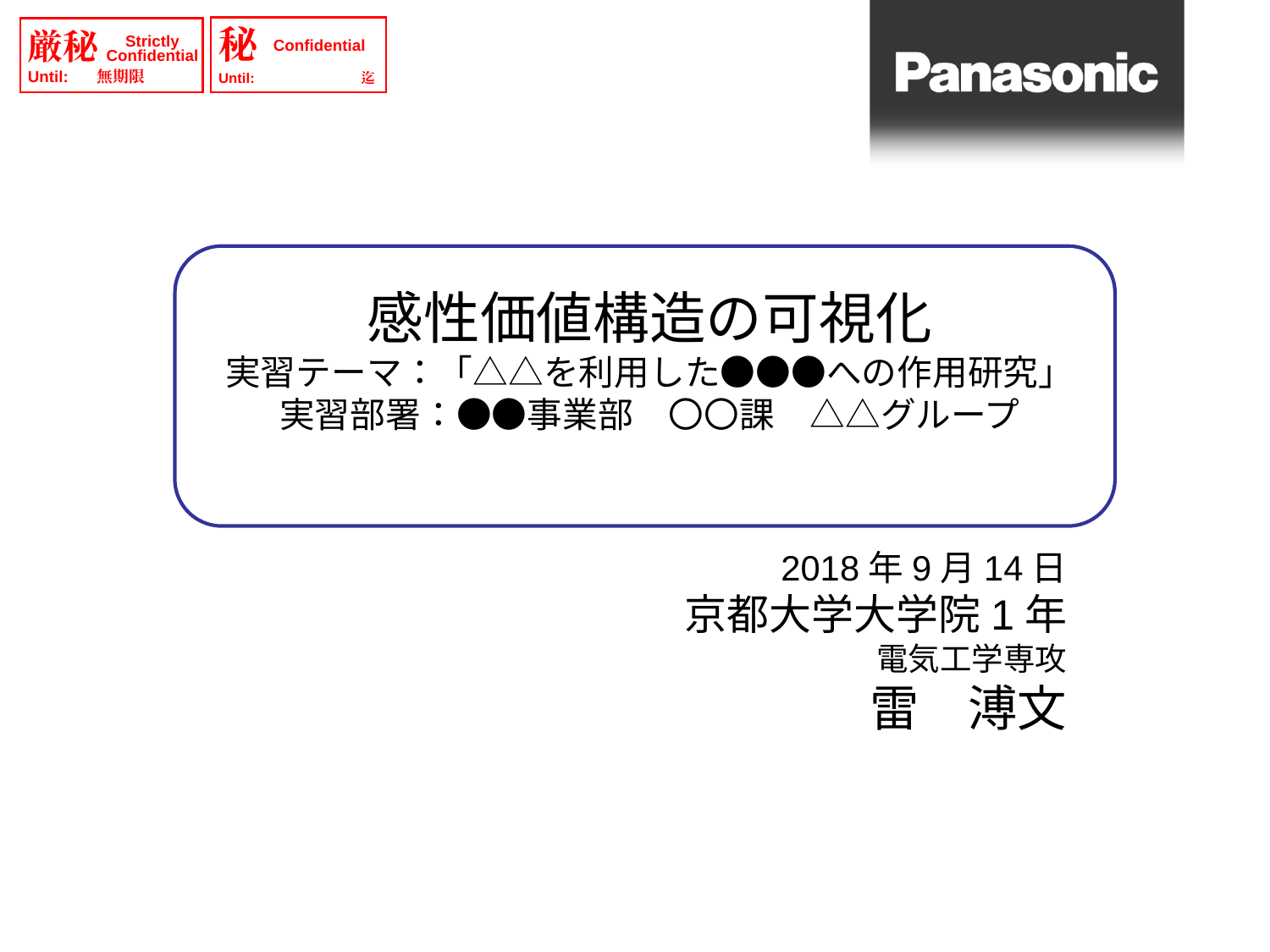

秘
Until:　　　　　　　 迄
厳秘
Until:  　無期限
Strictly
Confidential
Confidential

# 感性価値構造の可視化 実習テーマ：「△△を利用した●●●への作用研究」 実習部署：●●事業部　〇〇課　△△グループ
2018年9月14日
京都大学大学院1年
電気工学専攻
雷　溥文